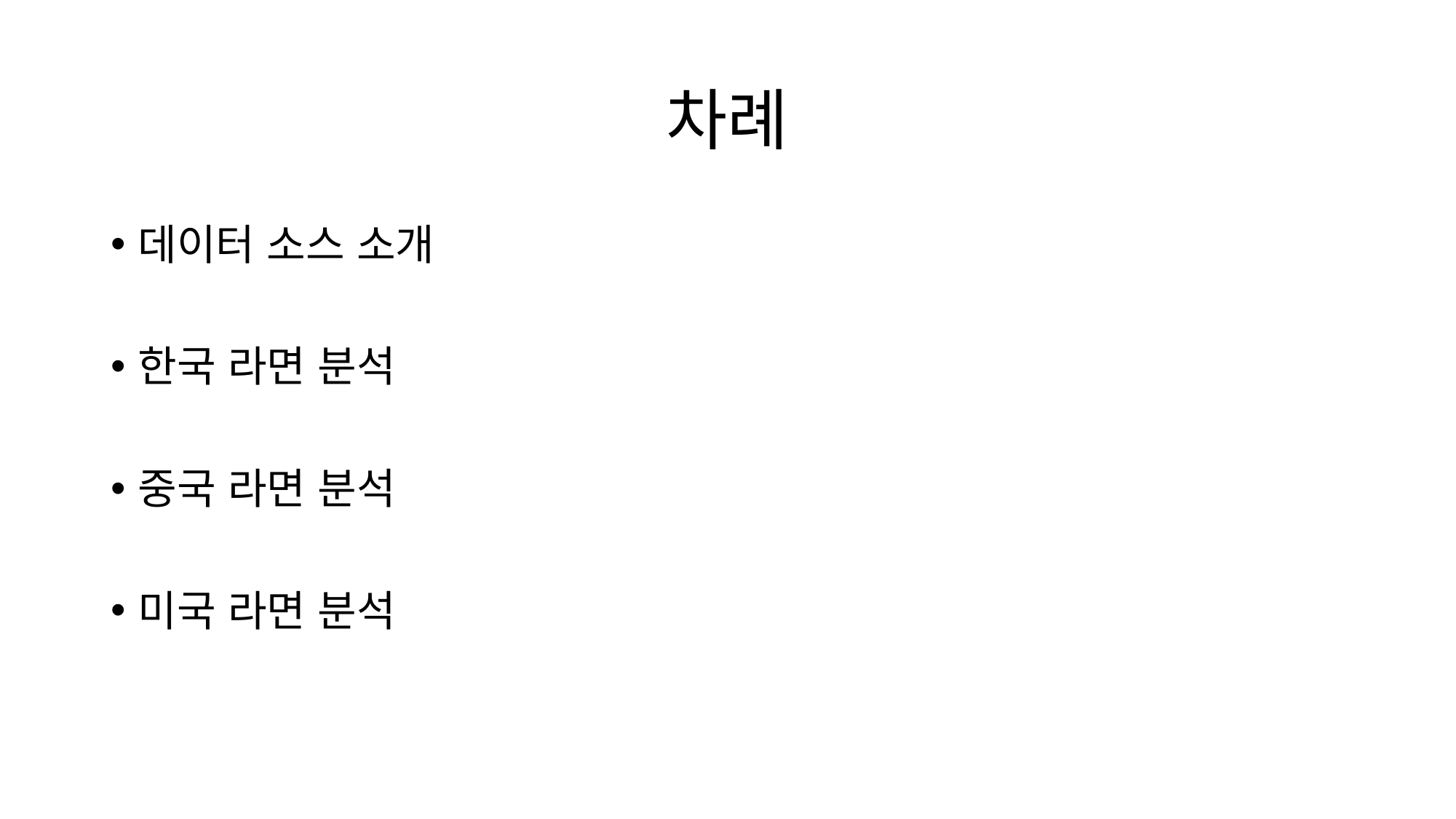

# 차례
데이터 소스 소개

한국 라면 분석

중국 라면 분석

미국 라면 분석